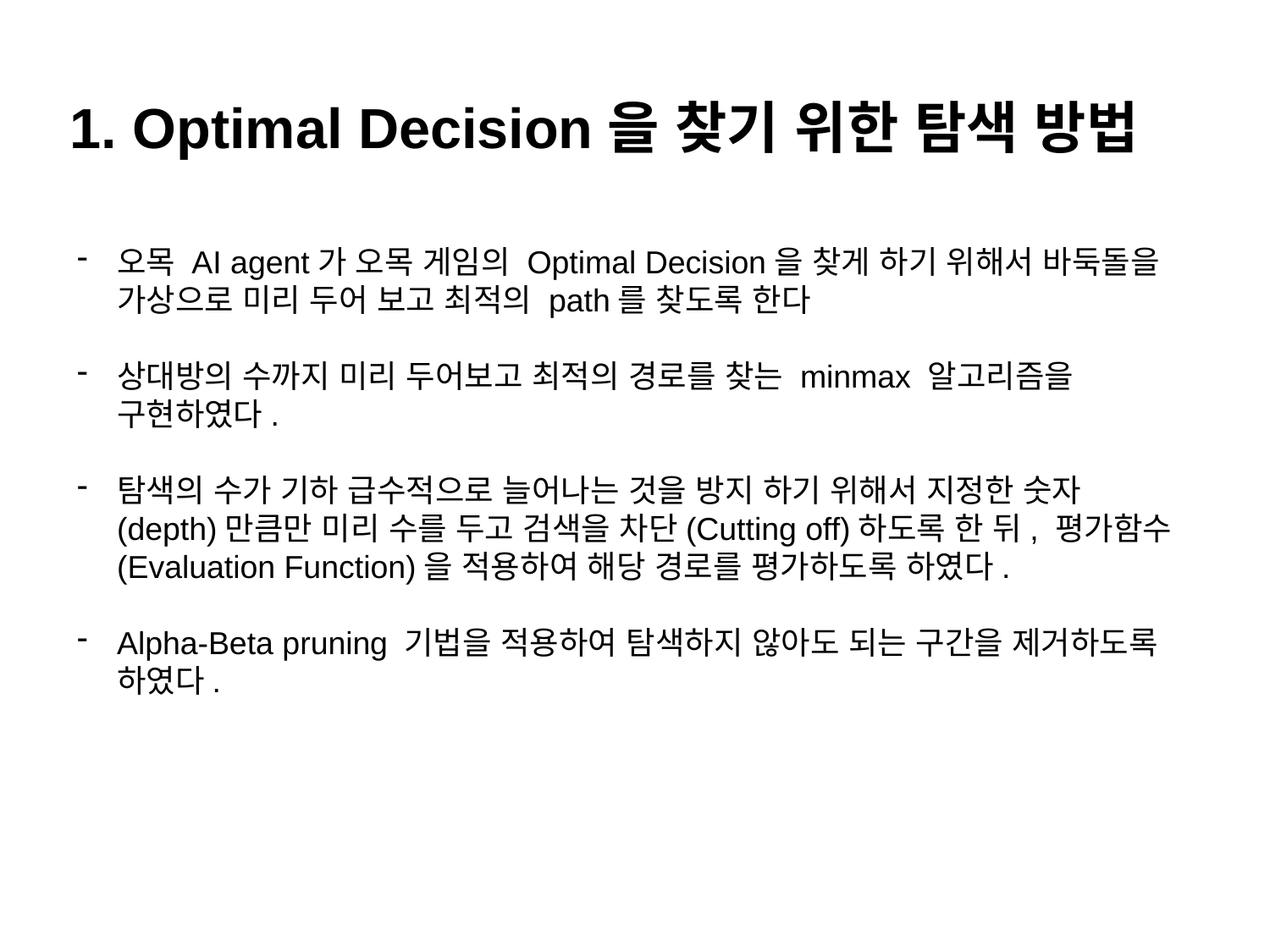

1. Optimal Decision을 찾기 위한 탐색 방법
오목 AI agent가 오목 게임의 Optimal Decision을 찾게 하기 위해서 바둑돌을 가상으로 미리 두어 보고 최적의 path를 찾도록 한다

상대방의 수까지 미리 두어보고 최적의 경로를 찾는 minmax 알고리즘을 구현하였다.

탐색의 수가 기하 급수적으로 늘어나는 것을 방지 하기 위해서 지정한 숫자(depth)만큼만 미리 수를 두고 검색을 차단(Cutting off)하도록 한 뒤, 평가함수(Evaluation Function)을 적용하여 해당 경로를 평가하도록 하였다.

Alpha-Beta pruning 기법을 적용하여 탐색하지 않아도 되는 구간을 제거하도록 하였다.